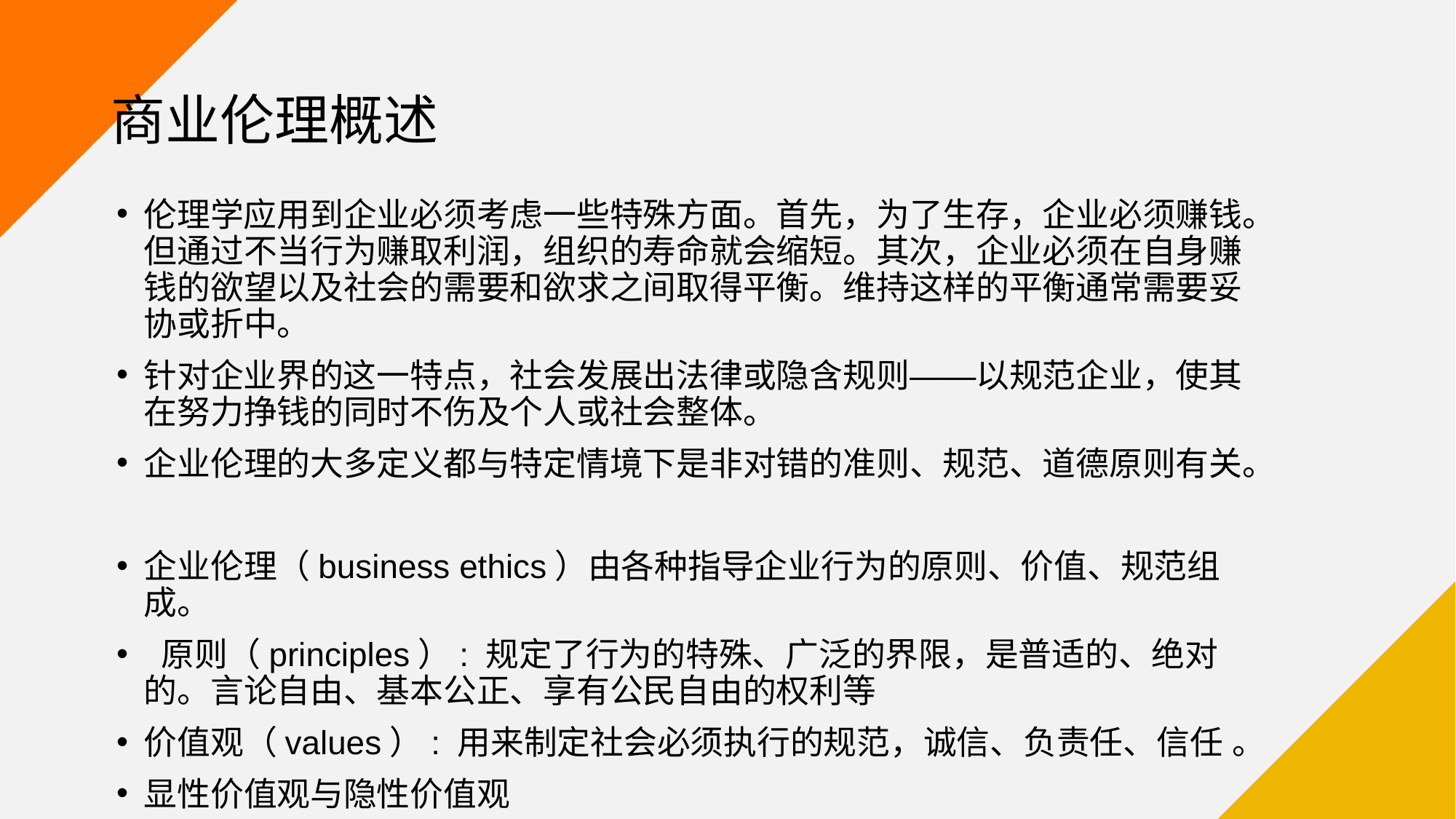

# 商业伦理概述
伦理学应用到企业必须考虑一些特殊方面。首先，为了生存，企业必须赚钱。但通过不当行为赚取利润，组织的寿命就会缩短。其次，企业必须在自身赚钱的欲望以及社会的需要和欲求之间取得平衡。维持这样的平衡通常需要妥协或折中。
针对企业界的这一特点，社会发展出法律或隐含规则——以规范企业，使其在努力挣钱的同时不伤及个人或社会整体。
企业伦理的大多定义都与特定情境下是非对错的准则、规范、道德原则有关。

企业伦理（business ethics）由各种指导企业行为的原则、价值、规范组成。
 原则（principles）: 规定了行为的特殊、广泛的界限，是普适的、绝对的。言论自由、基本公正、享有公民自由的权利等
价值观（values）: 用来制定社会必须执行的规范，诚信、负责任、信任 。
显性价值观与隐性价值观